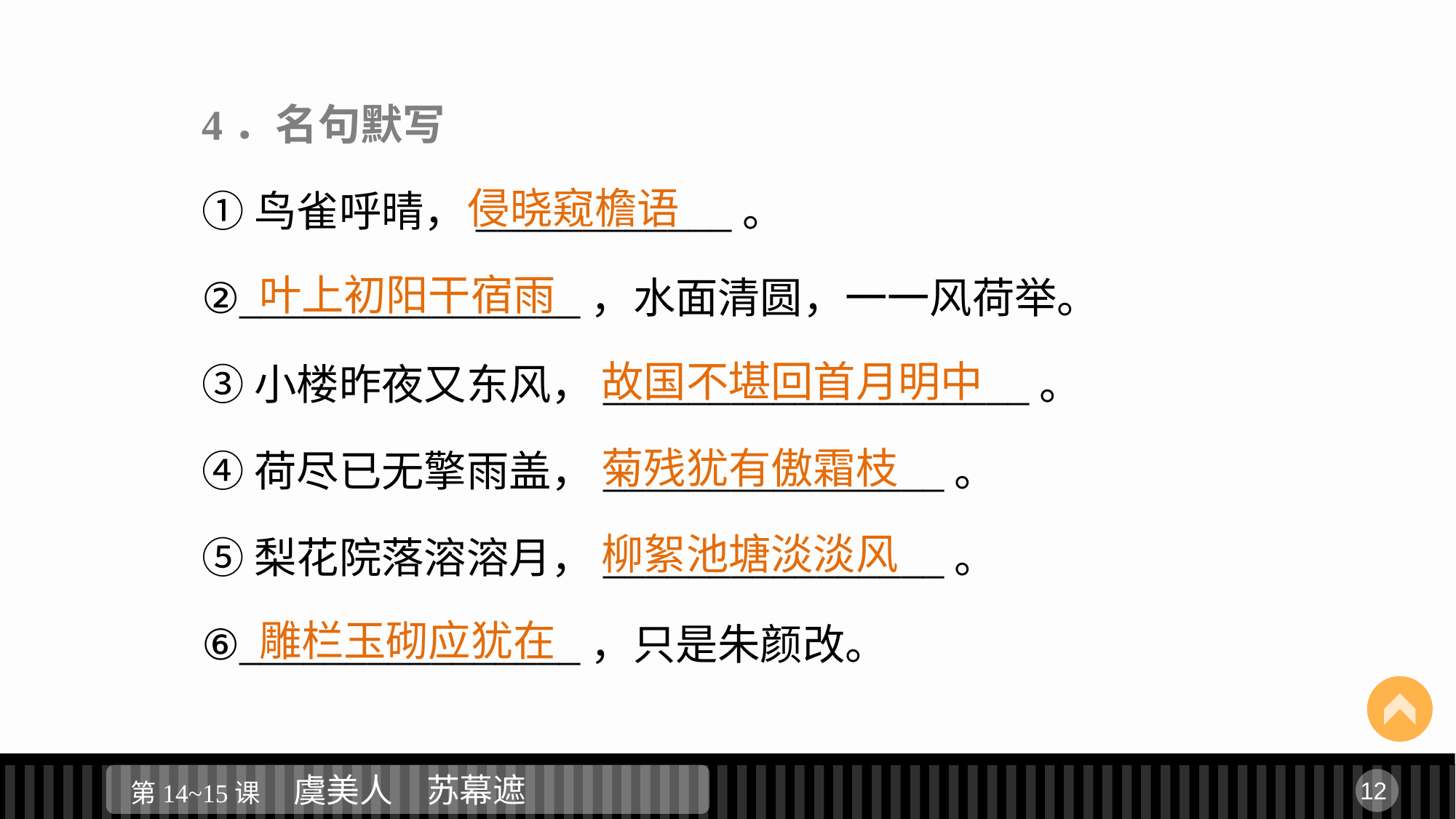

4．名句默写
①鸟雀呼晴，____________。
②________________，水面清圆，一一风荷举。
③小楼昨夜又东风，____________________。
④荷尽已无擎雨盖，________________。
⑤梨花院落溶溶月，________________。
⑥________________，只是朱颜改。
                     侵晓窥檐语
叶上初阳干宿雨
	         故国不堪回首月明中
	         菊残犹有傲霜枝
	         柳絮池塘淡淡风
雕栏玉砌应犹在